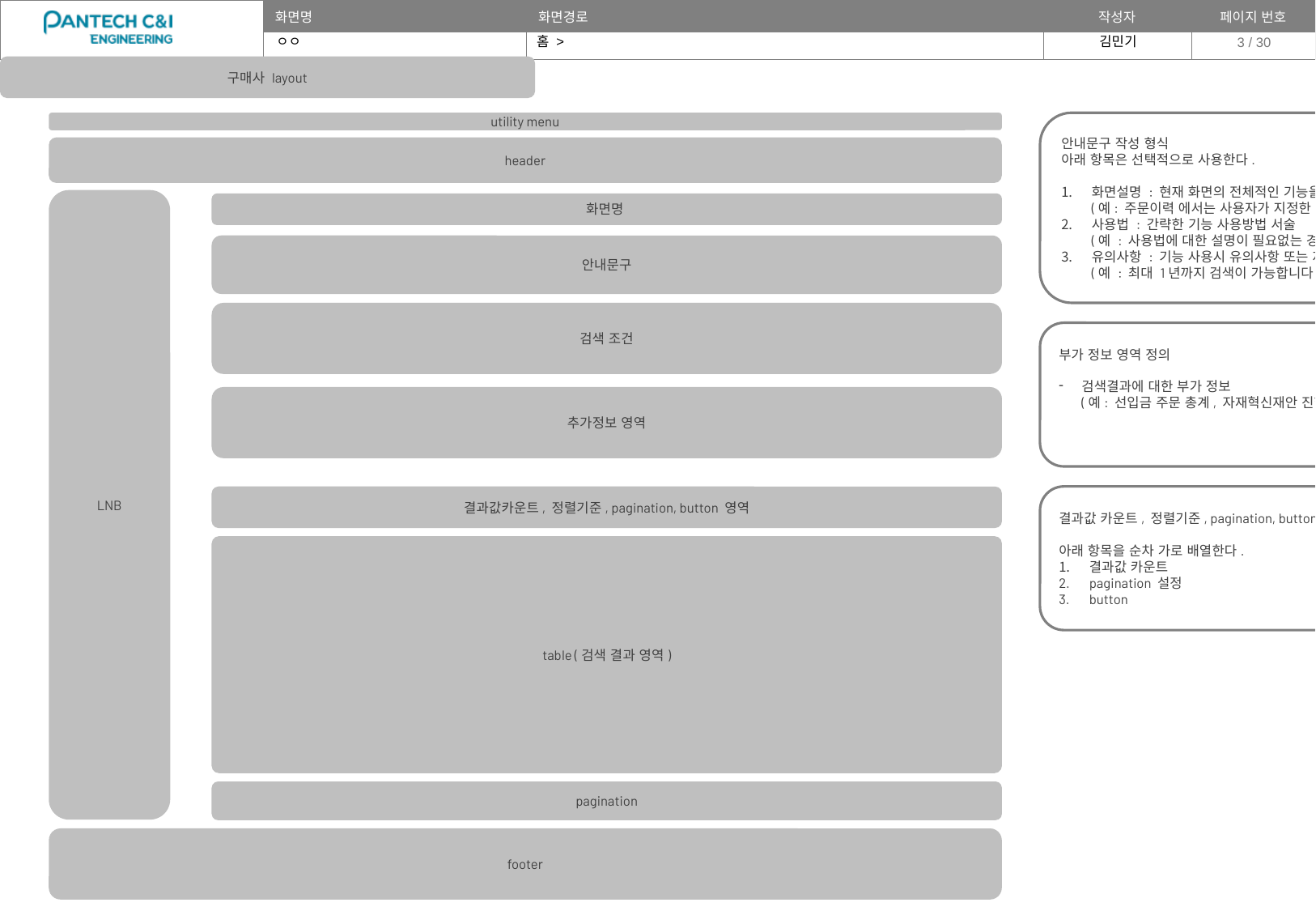

ㅇㅇ
홈 >
3
구매사 layout
utility menu
안내문구 작성 형식
아래 항목은 선택적으로 사용한다.
화면설명 : 현재 화면의 전체적인 기능을 서술한다.
(예: 주문이력 에서는 사용자가 지정한 조건에 따라 주문 내역을 조회할 수 있습니다.)
사용법 : 간략한 기능 사용방법 서술
(예 : 사용법에 대한 설명이 필요없는 경우 생략한다.)
유의사항 : 기능 사용시 유의사항 또는 제한사항 서술
(예 : 최대 1년까지 검색이 가능합니다.)
header
LNB
화면명
안내문구
검색 조건
부가 정보 영역 정의

검색결과에 대한 부가 정보
(예: 선입금 주문 총계, 자재혁신재안 진행현황, 기타)

추가정보 영역
결과값카운트, 정렬기준, pagination, button 영역
결과값 카운트, 정렬기준, pagination, button 영역

아래 항목을 순차 가로 배열한다.
결과값 카운트
pagination 설정
button
table (검색 결과 영역)
pagination
footer